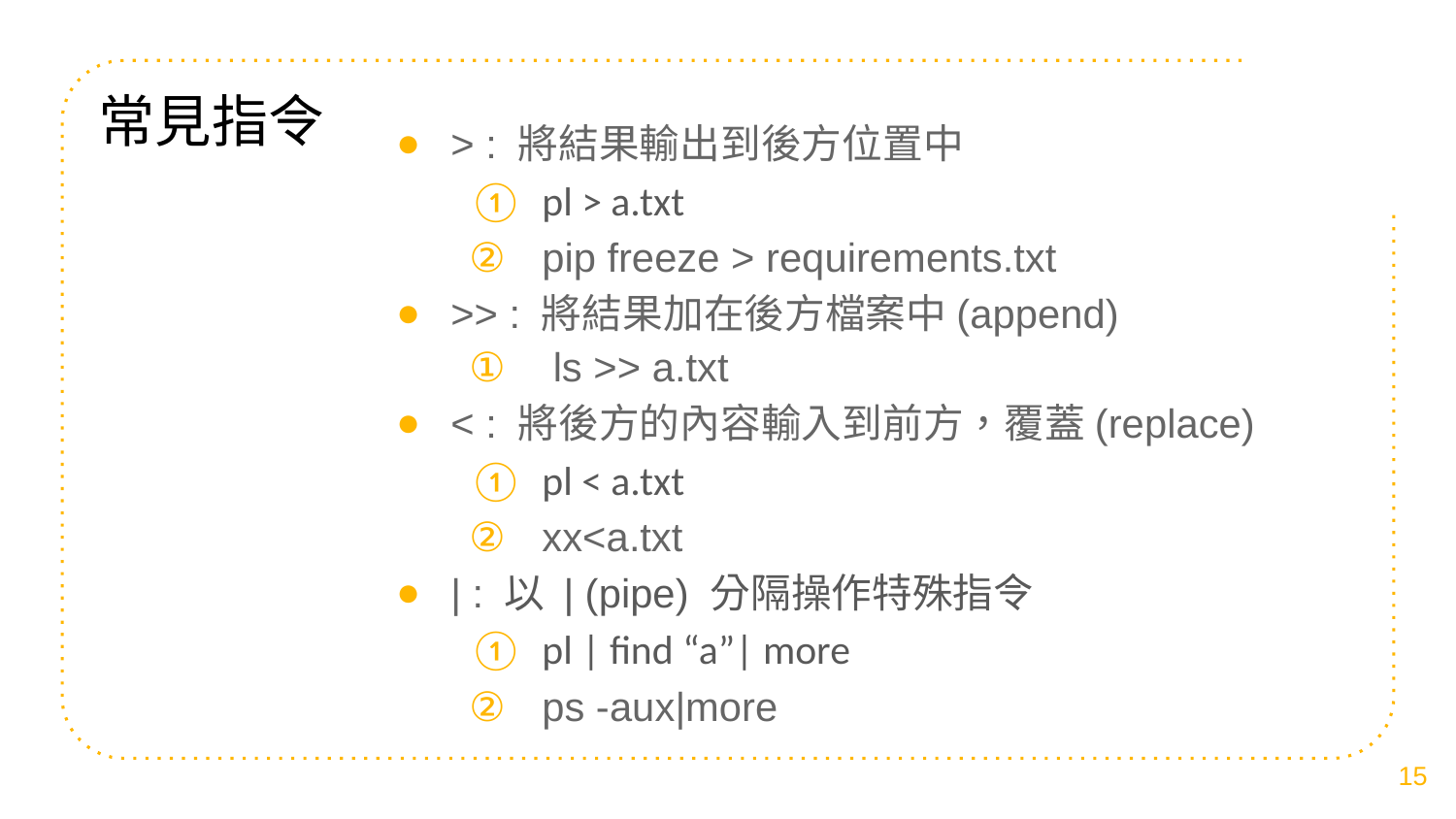

常見指令
> : 將結果輸出到後方位置中
pl > a.txt
pip freeze > requirements.txt
>> : 將結果加在後方檔案中(append)
 ls >> a.txt
< : 將後方的內容輸入到前方，覆蓋(replace)
pl < a.txt
xx<a.txt
| : 以 | (pipe) 分隔操作特殊指令
pl | find “a”| more
ps -aux|more

15